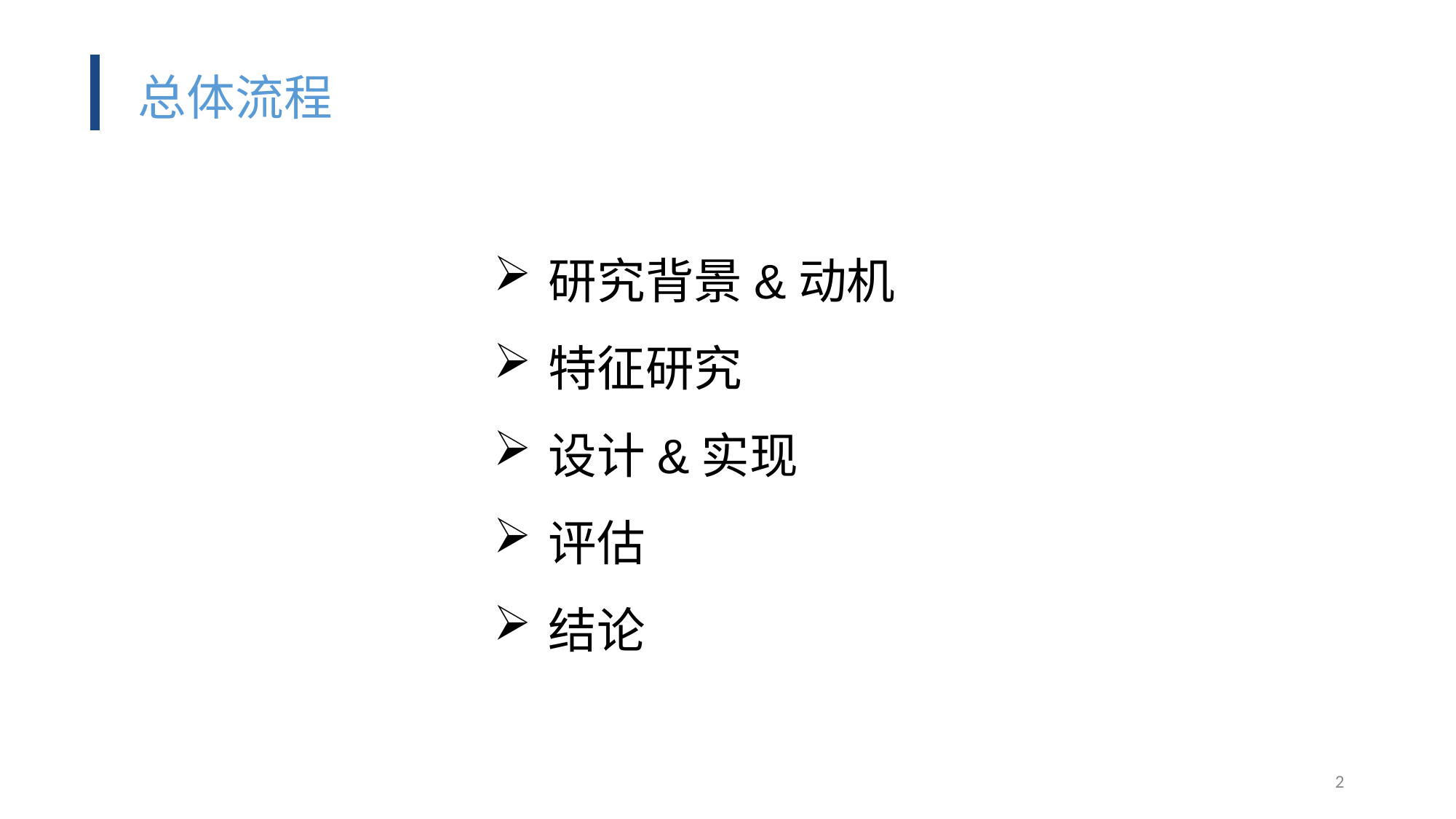

总体流程
研究背景&动机
特征研究
设计&实现
评估
结论
2